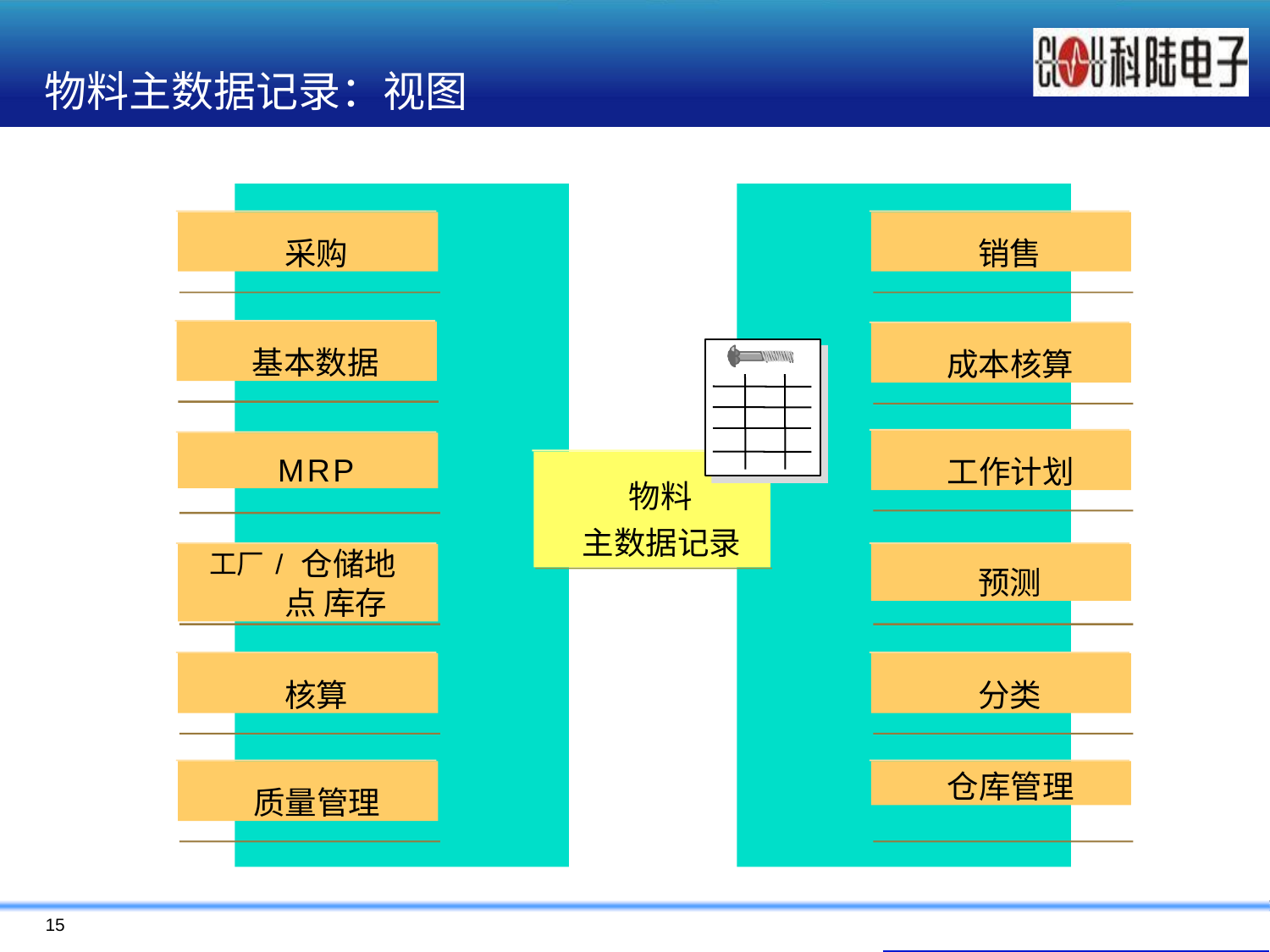

# 物料主数据记录：视图

采购
销售

基本数据

成本核算

工作计划

MRP

物料

主数据记录

工厂/仓储地点 库存
预测

核算
分类

质量管理
仓库管理

15